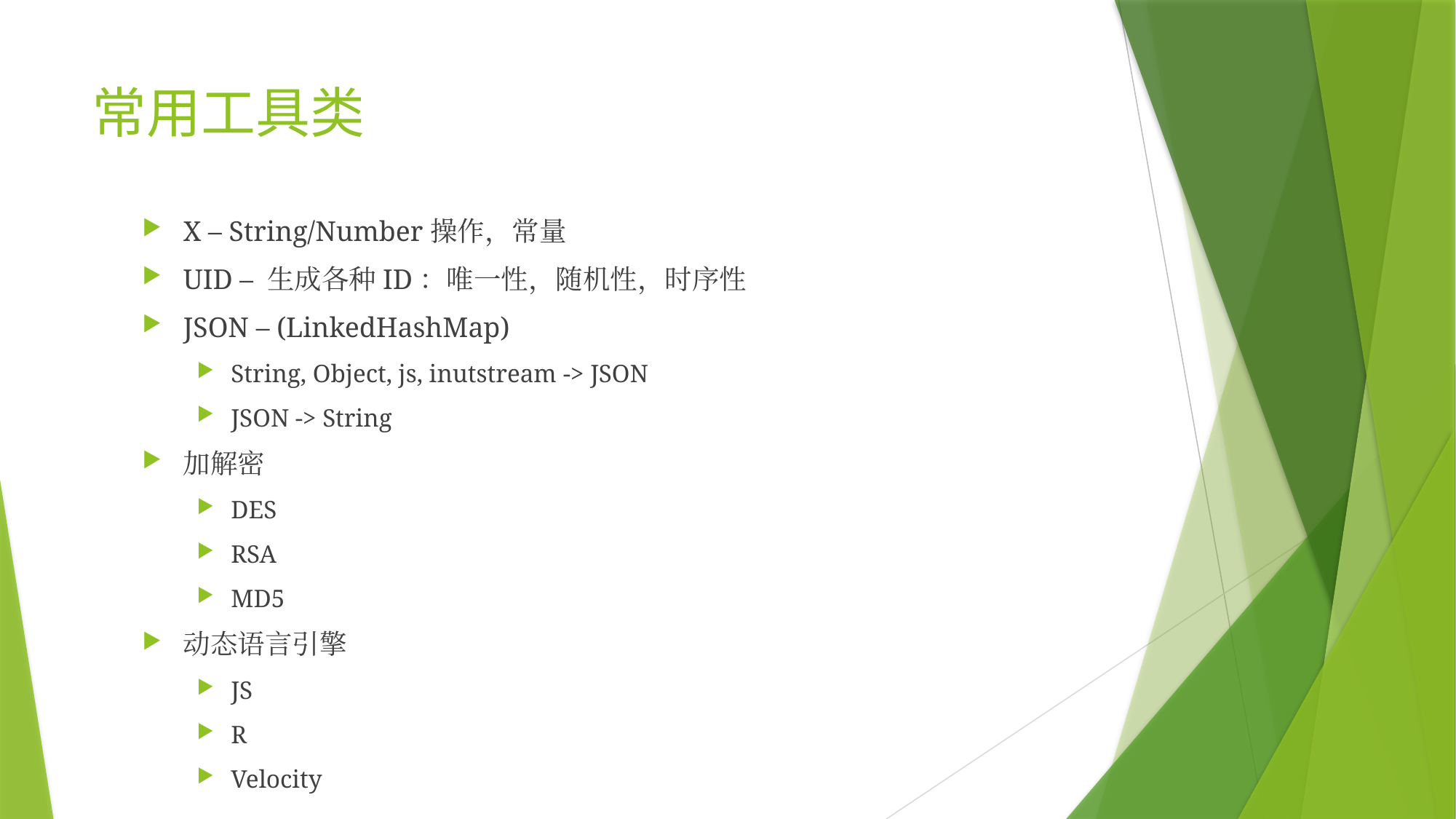

# 常用工具类
X – String/Number操作，常量
UID – 生成各种ID：唯一性，随机性，时序性
JSON – (LinkedHashMap)
String, Object, js, inutstream -> JSON
JSON -> String
加解密
DES
RSA
MD5
动态语言引擎
JS
R
Velocity